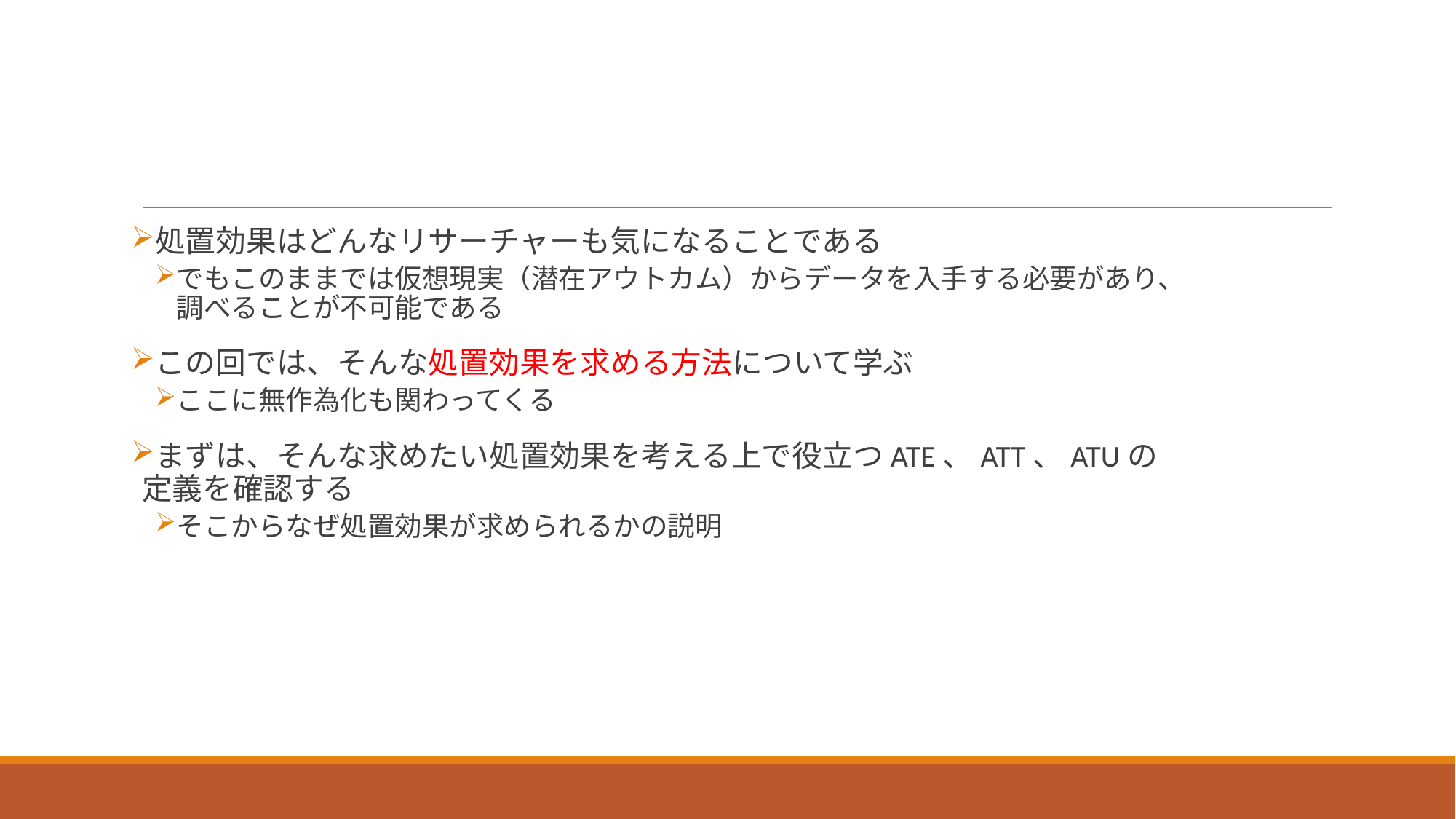

#
処置効果はどんなリサーチャーも気になることである
でもこのままでは仮想現実（潜在アウトカム）からデータを入手する必要があり、調べることが不可能である
この回では、そんな処置効果を求める方法について学ぶ
ここに無作為化も関わってくる
まずは、そんな求めたい処置効果を考える上で役立つATE、ATT、ATUの定義を確認する
そこからなぜ処置効果が求められるかの説明